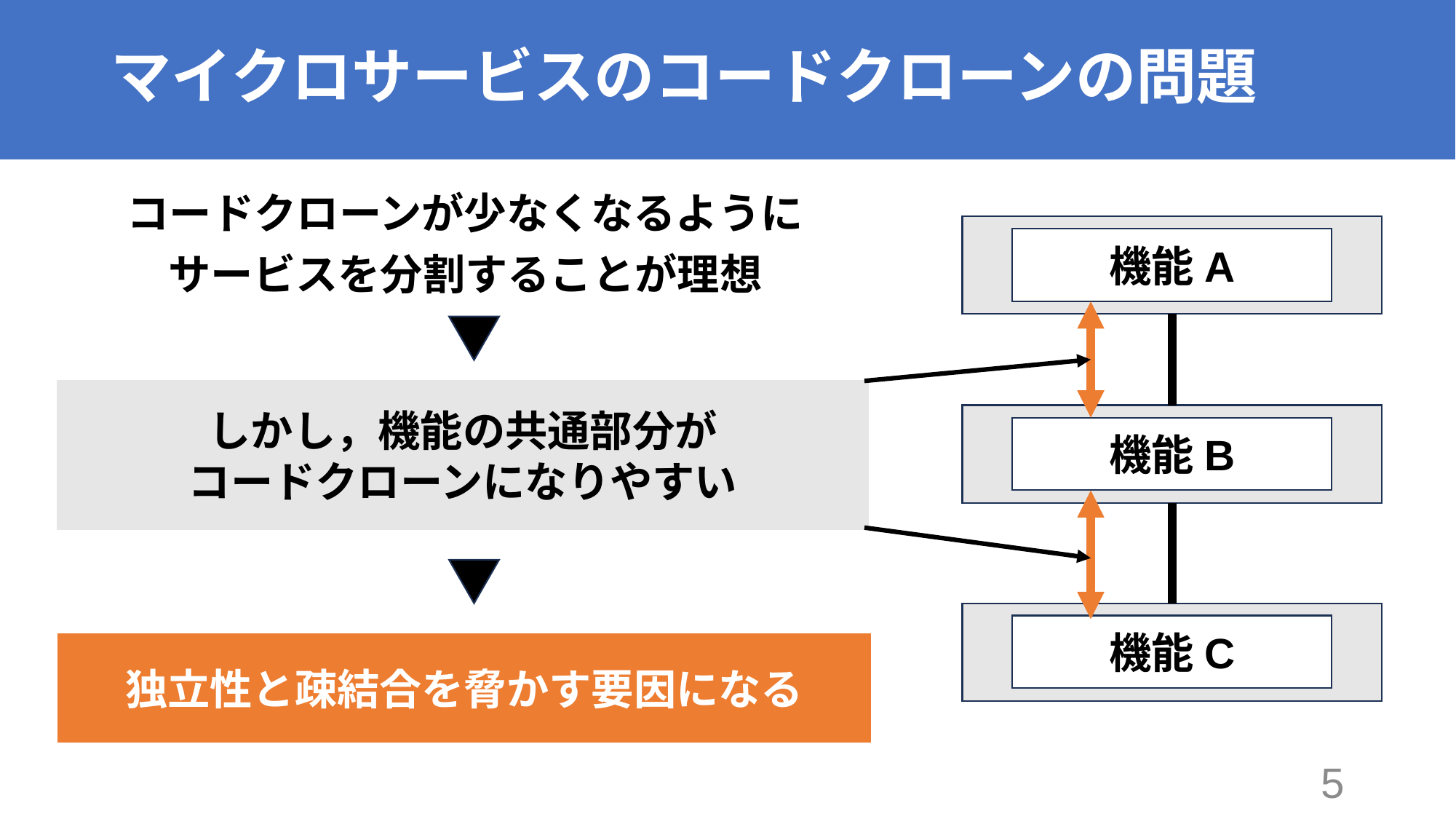

# マイクロサービスのコードクローンの問題
コードクローンが少なくなるように
サービスを分割することが理想

機能A

機能B

機能C

しかし，機能の共通部分が
コードクローンになりやすい

独立性と疎結合を脅かす要因になる
5